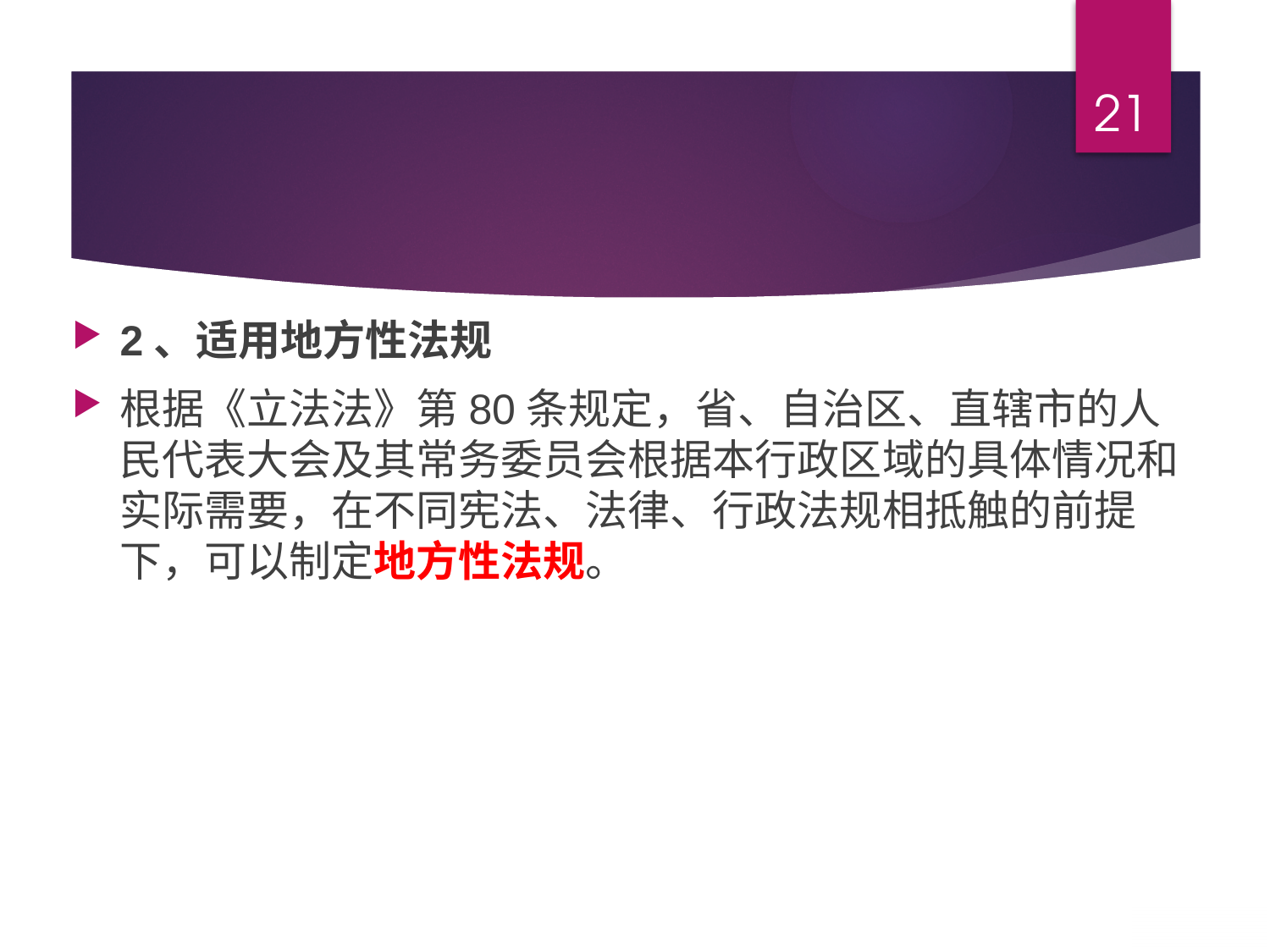

21
#
2、适用地方性法规
根据《立法法》第80条规定，省、自治区、直辖市的人民代表大会及其常务委员会根据本行政区域的具体情况和实际需要，在不同宪法、法律、行政法规相抵触的前提下，可以制定地方性法规。